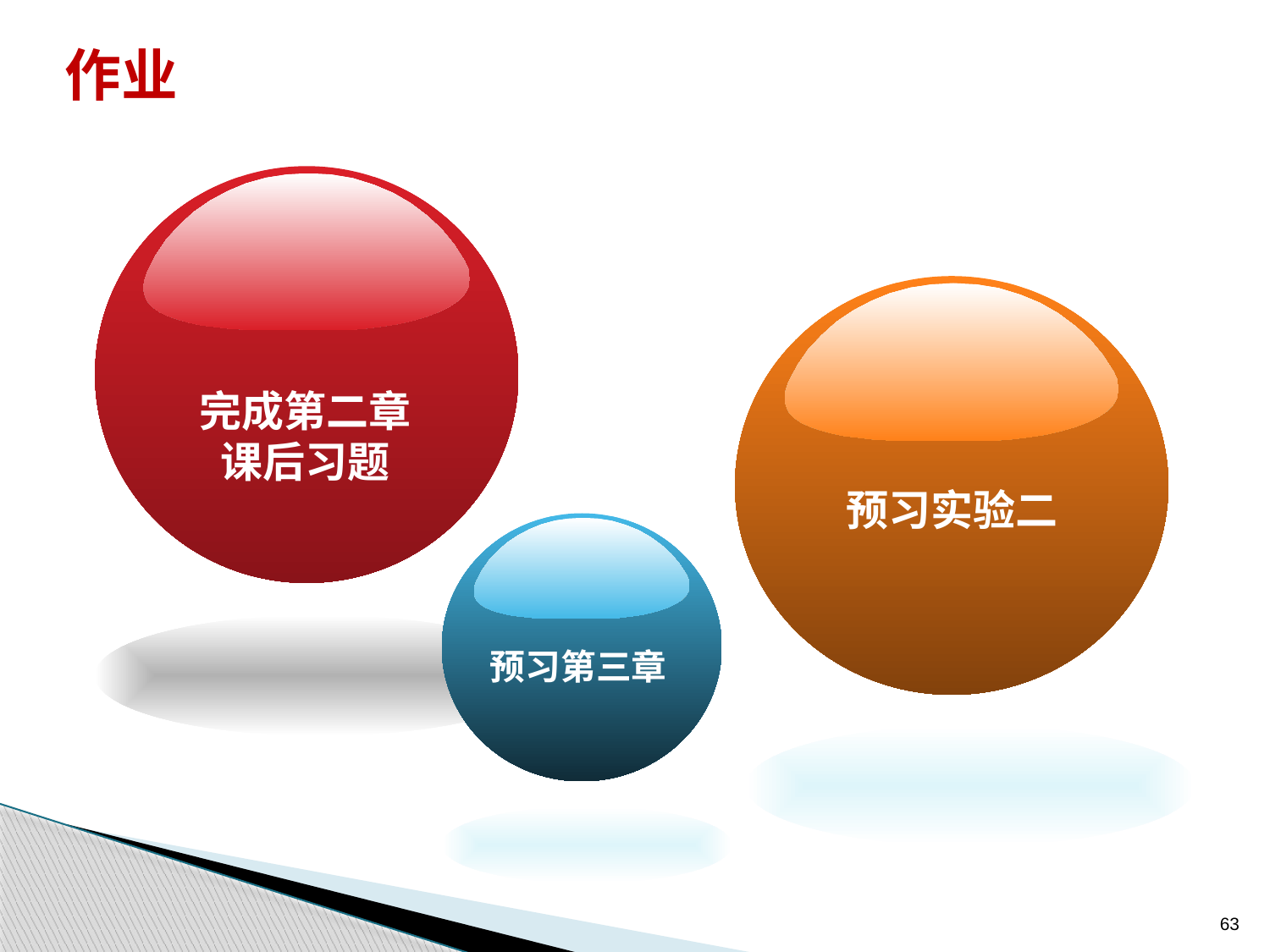

# 作业

完成第二章
课后习题

预习实验二

预习第三章

63